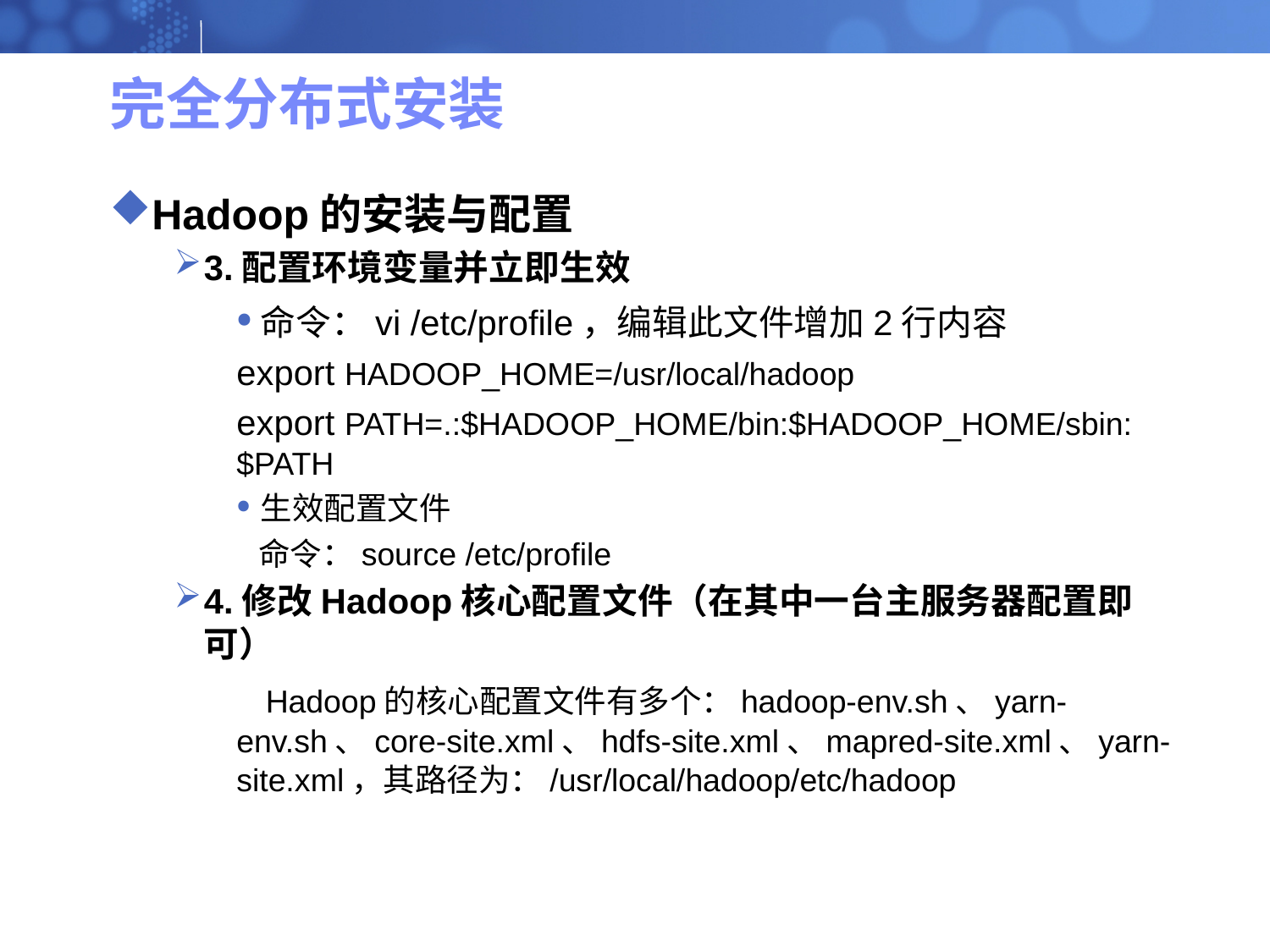

# 完全分布式安装
Hadoop的安装与配置
3.配置环境变量并立即生效
命令：vi /etc/profile，编辑此文件增加2行内容
export HADOOP_HOME=/usr/local/hadoop
export PATH=.:$HADOOP_HOME/bin:$HADOOP_HOME/sbin:$PATH
生效配置文件
  命令：source /etc/profile
4.修改Hadoop核心配置文件（在其中一台主服务器配置即可）
   Hadoop的核心配置文件有多个：hadoop-env.sh、yarn-env.sh、core-site.xml、hdfs-site.xml、mapred-site.xml、yarn-site.xml，其路径为：/usr/local/hadoop/etc/hadoop

40